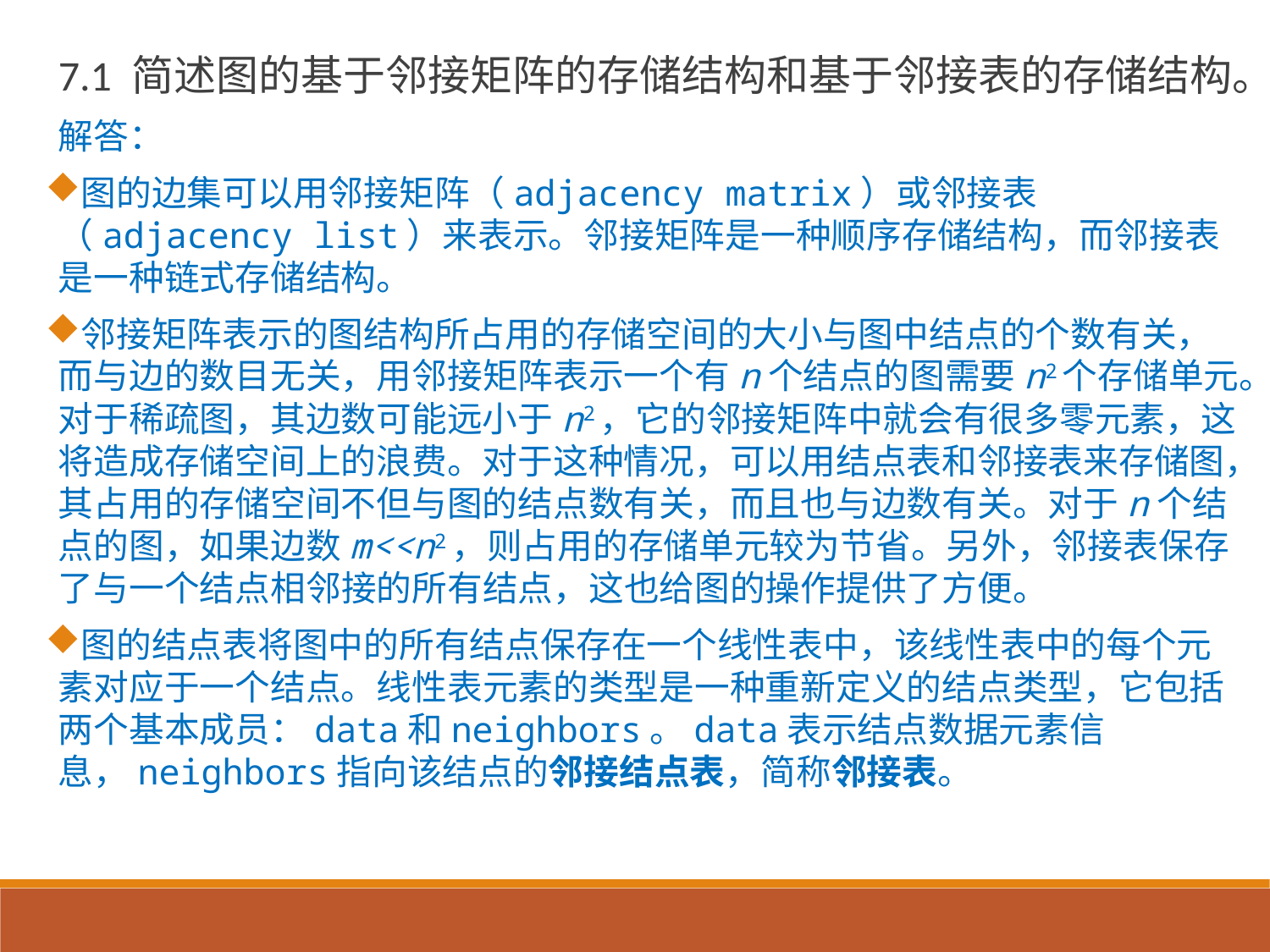

7.1 简述图的基于邻接矩阵的存储结构和基于邻接表的存储结构。
解答：
图的边集可以用邻接矩阵（adjacency matrix）或邻接表（adjacency list）来表示。邻接矩阵是一种顺序存储结构，而邻接表是一种链式存储结构。
邻接矩阵表示的图结构所占用的存储空间的大小与图中结点的个数有关，而与边的数目无关，用邻接矩阵表示一个有n个结点的图需要n2个存储单元。对于稀疏图，其边数可能远小于n2，它的邻接矩阵中就会有很多零元素，这将造成存储空间上的浪费。对于这种情况，可以用结点表和邻接表来存储图，其占用的存储空间不但与图的结点数有关，而且也与边数有关。对于n个结点的图，如果边数m<<n2，则占用的存储单元较为节省。另外，邻接表保存了与一个结点相邻接的所有结点，这也给图的操作提供了方便。
图的结点表将图中的所有结点保存在一个线性表中，该线性表中的每个元素对应于一个结点。线性表元素的类型是一种重新定义的结点类型，它包括两个基本成员：data和neighbors。data表示结点数据元素信息，neighbors指向该结点的邻接结点表，简称邻接表。